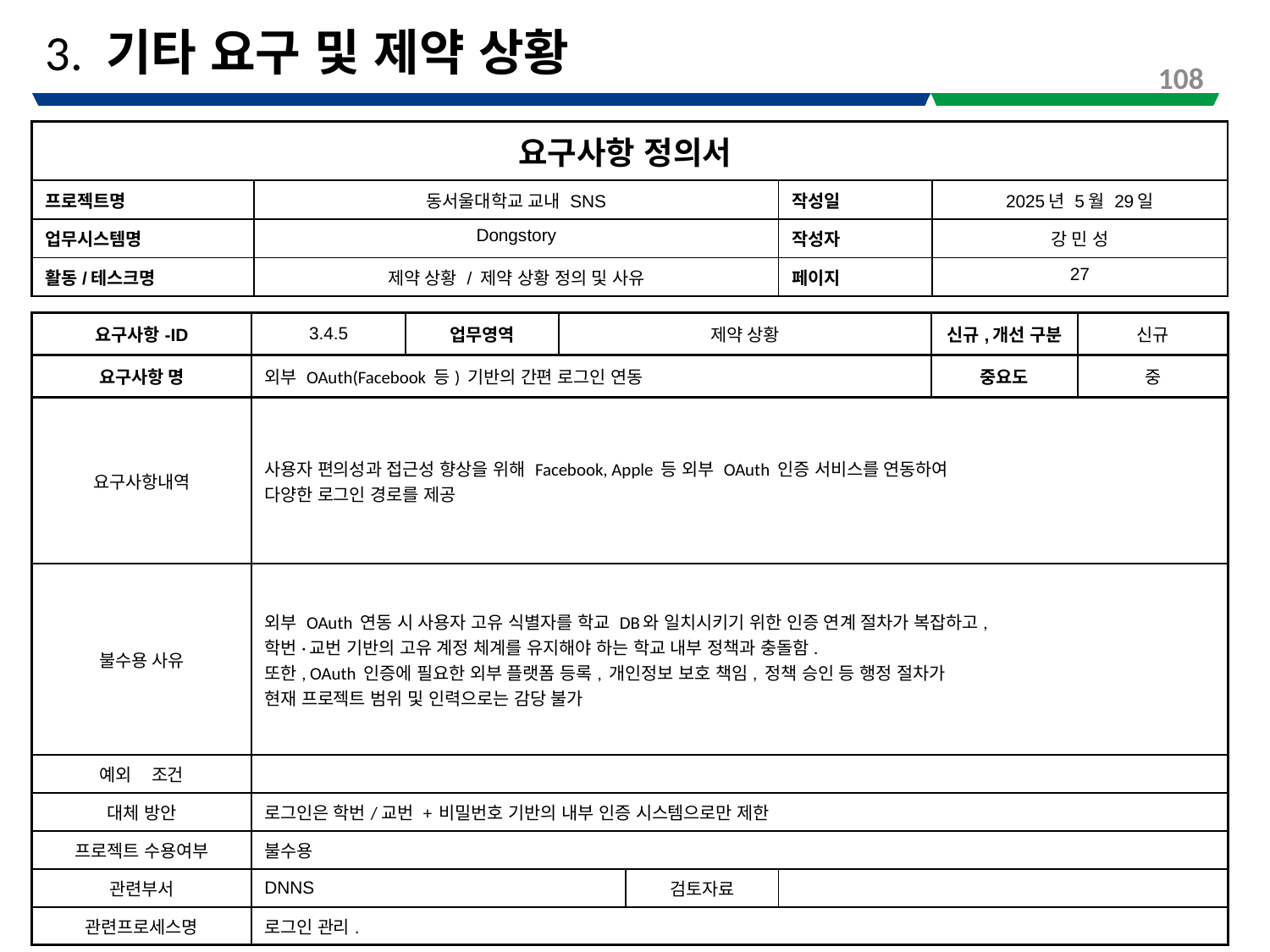

# 3. 기타 요구 및 제약 상황
108
| 요구사항 정의서 |  |  |  |
| --- | --- | --- | --- |
| 프로젝트명 | 동서울대학교 교내 SNS | 작성일 | 2025년 5월 29일 |
| 업무시스템명 | Dongstory | 작성자 | 강 민 성 |
| 활동/테스크명 | 제약 상황 / 제약 상황 정의 및 사유 | 페이지 | 27 |
| 요구사항-ID | 3.4.5 | 업무영역 | 제약 상황 |  |  | 신규,개선 구분 | 신규 |
| --- | --- | --- | --- | --- | --- | --- | --- |
| 요구사항 명 | 외부 OAuth(Facebook 등) 기반의 간편 로그인 연동 |  |  |  |  | 중요도 | 중 |
| 요구사항내역 | 사용자 편의성과 접근성 향상을 위해 Facebook, Apple 등 외부 OAuth 인증 서비스를 연동하여 다양한 로그인 경로를 제공 |  |  |  |  |  |  |
| 불수용 사유 | 외부 OAuth 연동 시 사용자 고유 식별자를 학교 DB와 일치시키기 위한 인증 연계 절차가 복잡하고, 학번·교번 기반의 고유 계정 체계를 유지해야 하는 학교 내부 정책과 충돌함. 또한, OAuth 인증에 필요한 외부 플랫폼 등록, 개인정보 보호 책임, 정책 승인 등 행정 절차가 현재 프로젝트 범위 및 인력으로는 감당 불가 |  |  |  |  |  |  |
| 예외 조건 |  |  |  |  |  |  |  |
| 대체 방안 | 로그인은 학번/교번 + 비밀번호 기반의 내부 인증 시스템으로만 제한 |  |  |  |  |  |  |
| 프로젝트 수용여부 | 불수용 |  |  |  |  |  |  |
| 관련부서 | DNNS |  |  | 검토자료 |  |  |  |
| 관련프로세스명 | 로그인 관리. |  |  |  |  |  |  |